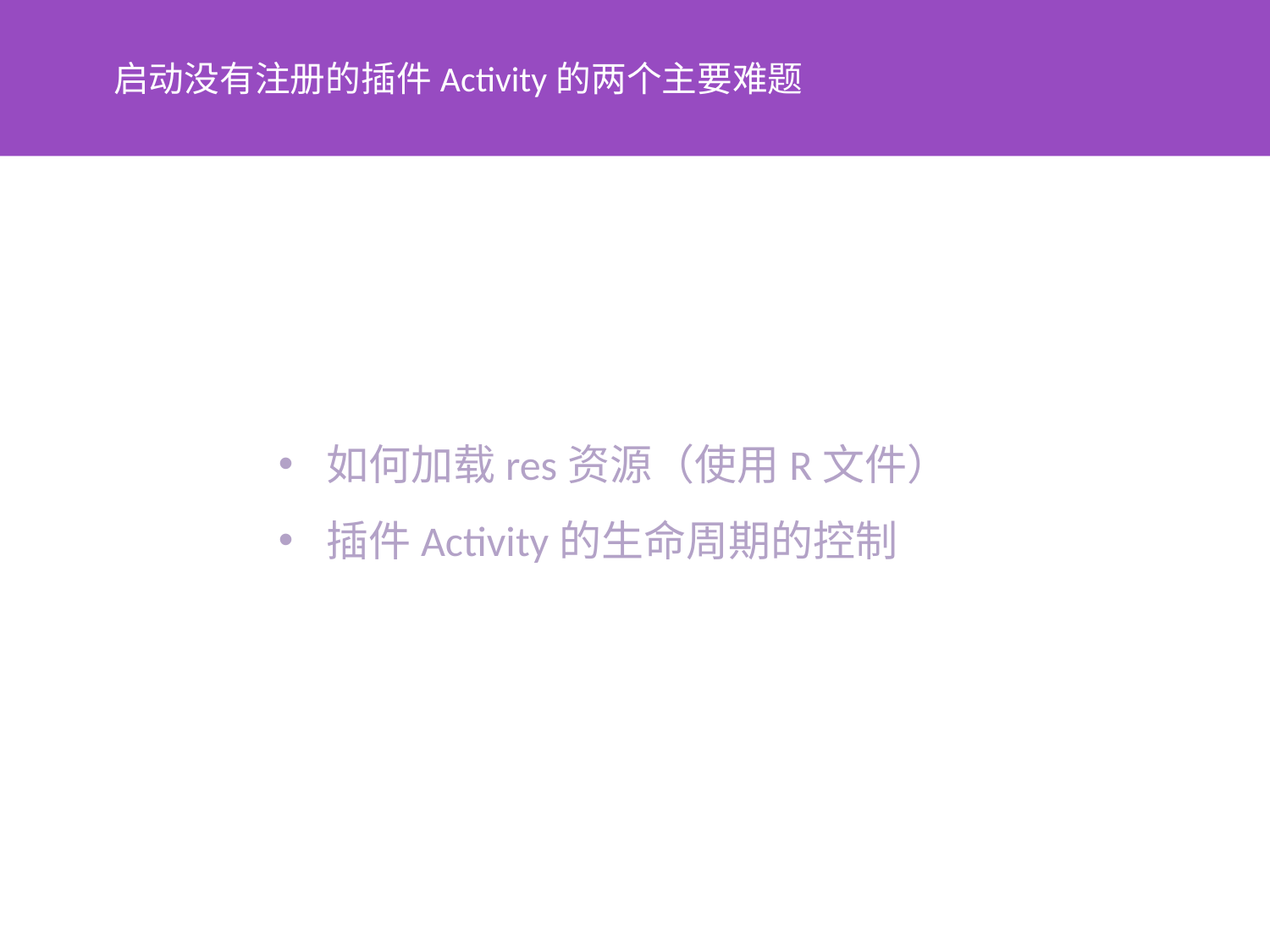

启动没有注册的插件Activity的两个主要难题
如何加载res资源（使用R文件）
插件Activity的生命周期的控制